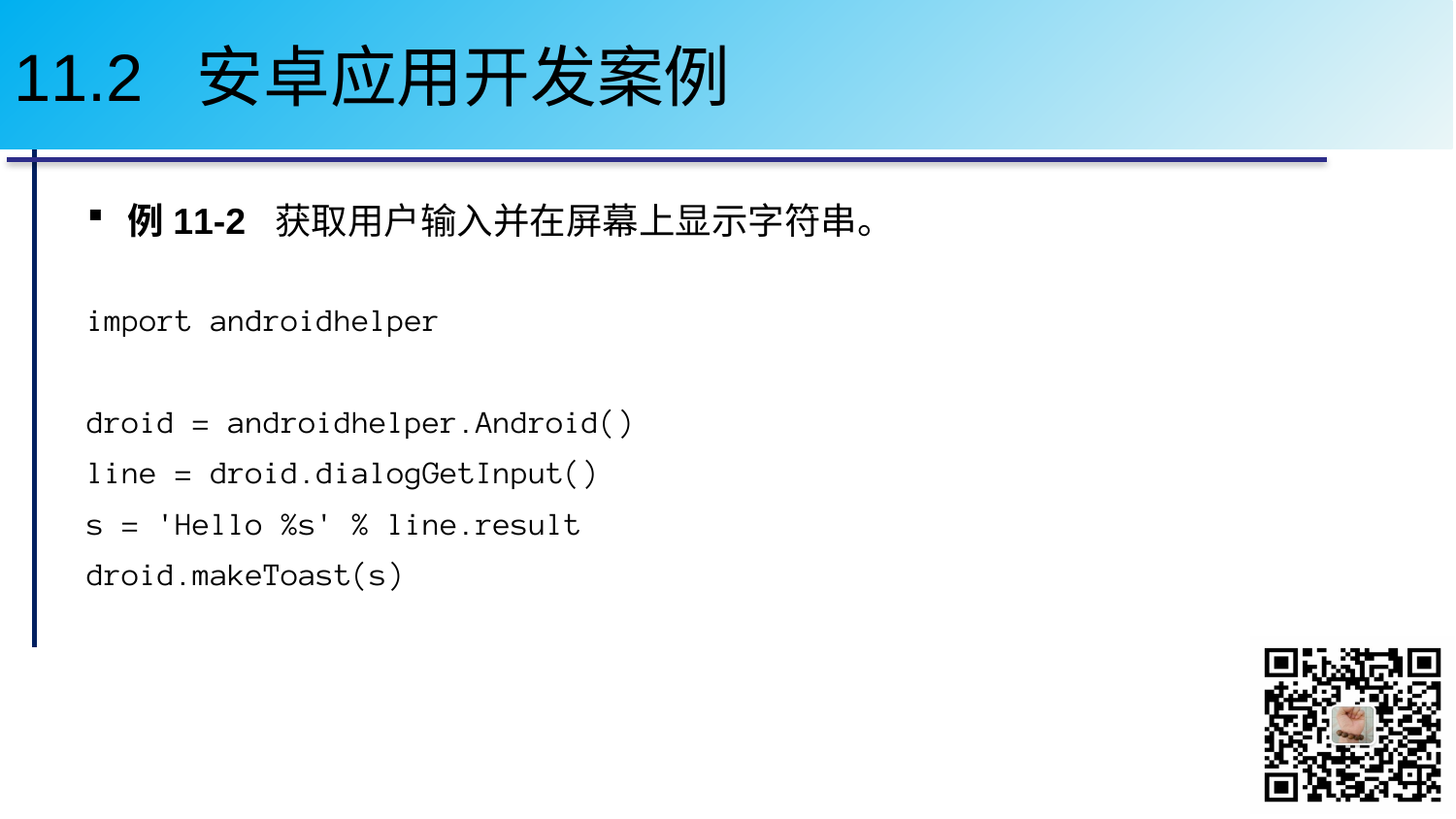

# 11.2  安卓应用开发案例
例11-2  获取用户输入并在屏幕上显示字符串。

import androidhelper

droid = androidhelper.Android()
line = droid.dialogGetInput()
s = 'Hello %s' % line.result
droid.makeToast(s)